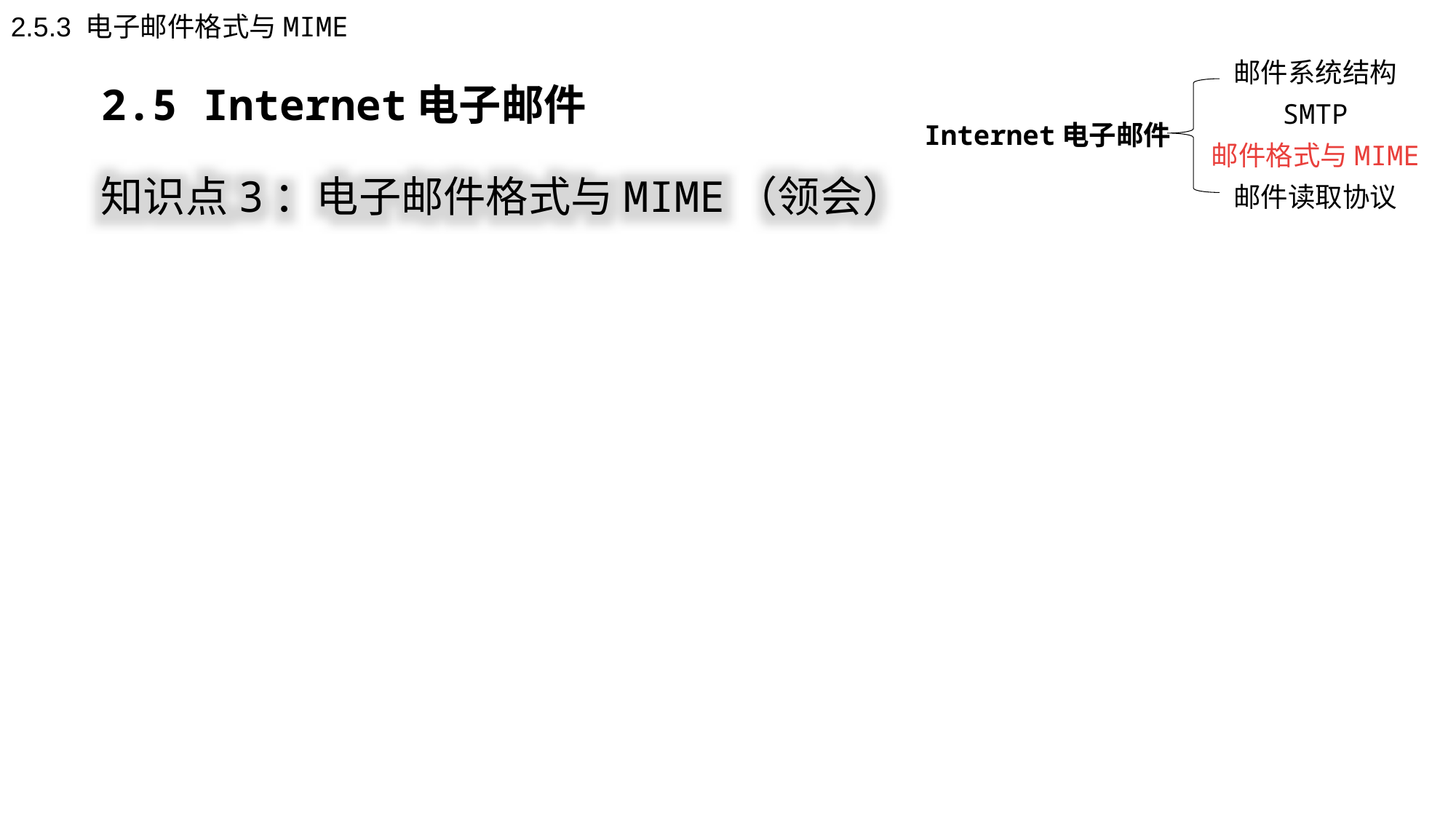

2.5.3 电子邮件格式与MIME
邮件系统结构

SMTP
Internet电子邮件
邮件格式与MIME
邮件读取协议
2.5 Internet电子邮件
知识点3：电子邮件格式与MIME（领会）